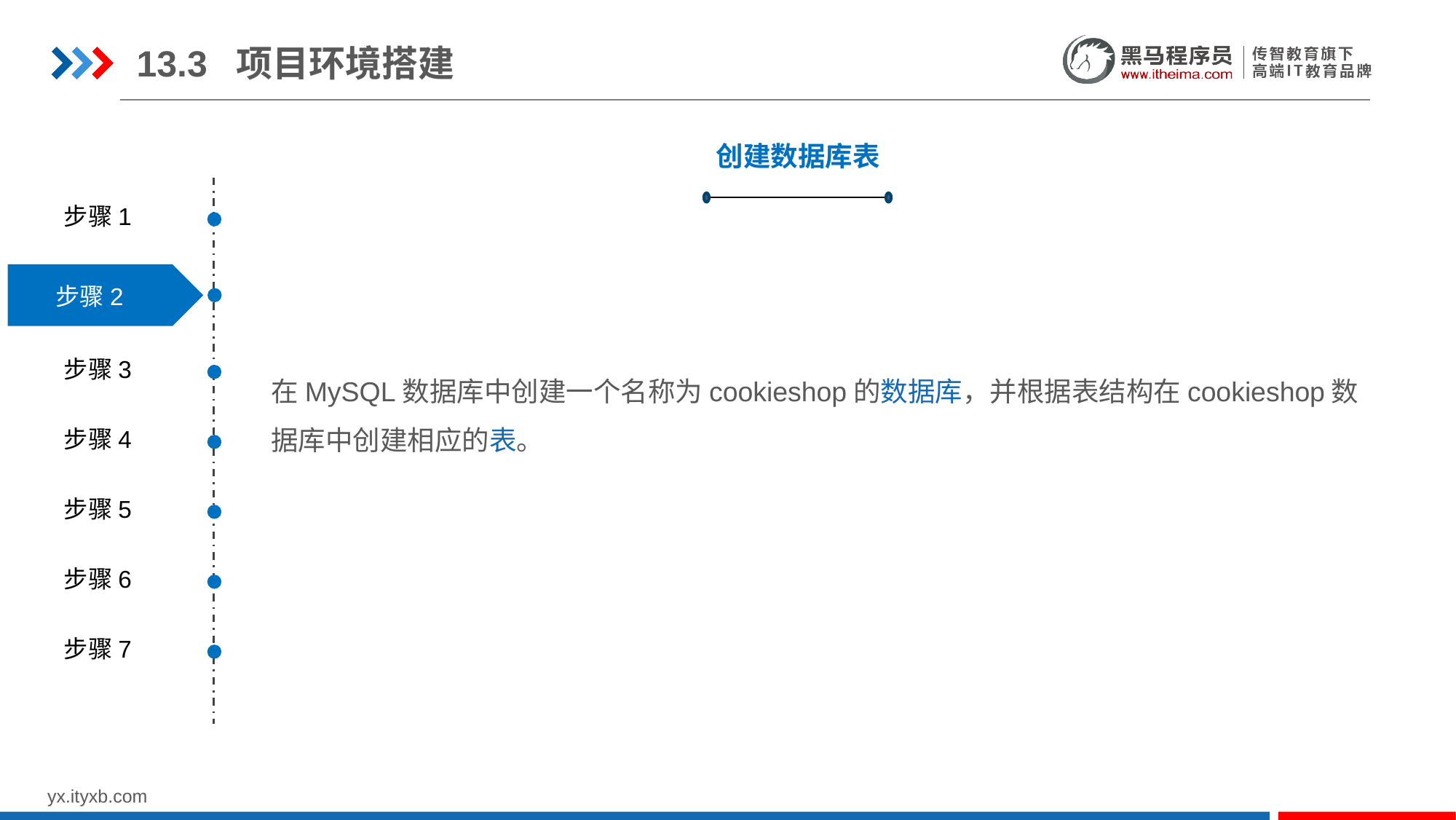

13.3  项目环境搭建
创建数据库表

步骤1

步骤2

步骤3

在MySQL数据库中创建一个名称为cookieshop的数据库，并根据表结构在cookieshop数据库中创建相应的表。
步骤4

步骤5

步骤6

步骤7